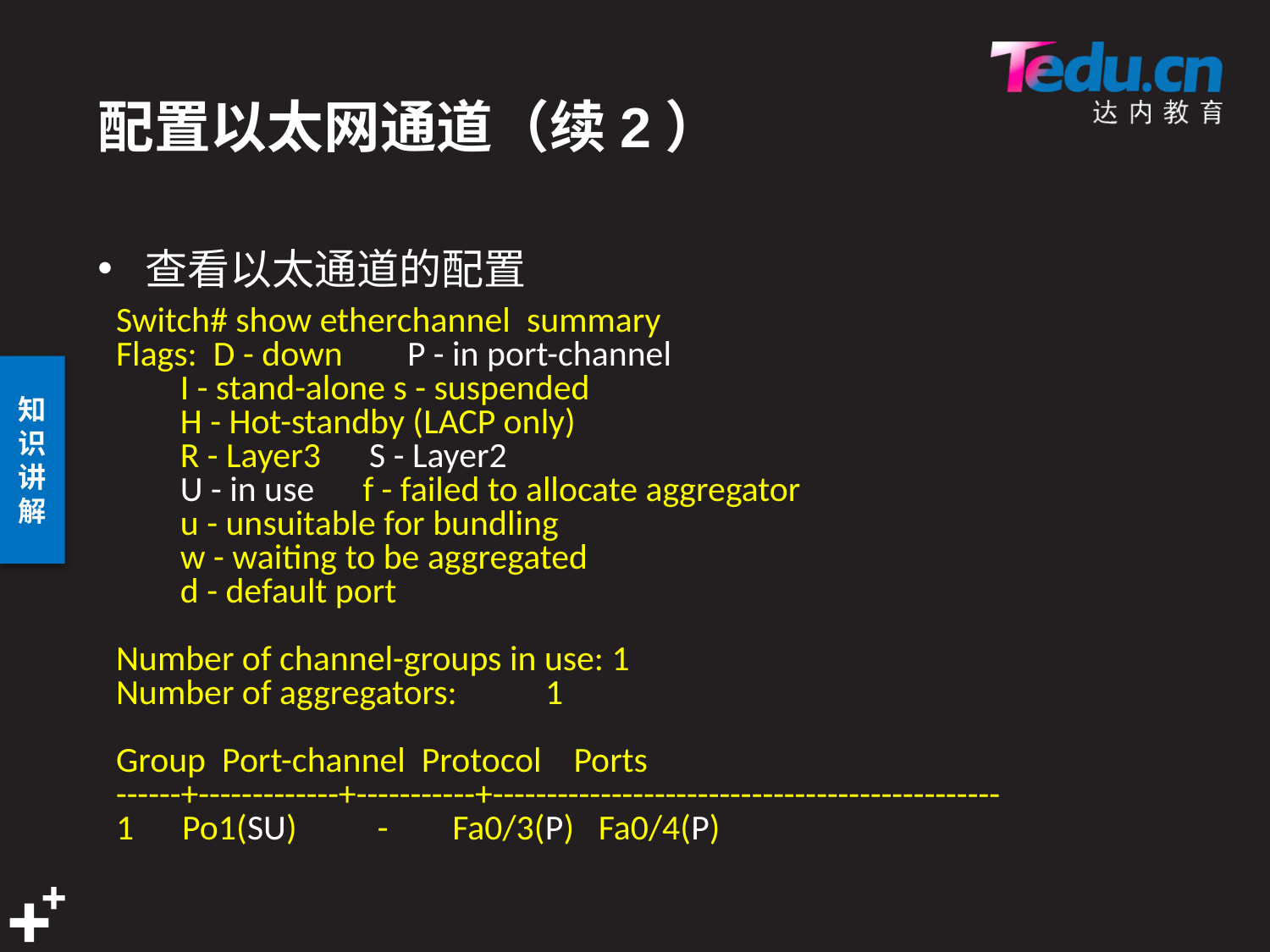

# 配置以太网通道（续2）
查看以太通道的配置

Switch# show etherchannel  summary
Flags:  D - down        P - in port-channel
        I - stand-alone s - suspended
        H - Hot-standby (LACP only)
        R - Layer3      S - Layer2
        U - in use      f - failed to allocate aggregator
        u - unsuitable for bundling
        w - waiting to be aggregated
        d - default port

Number of channel-groups in use: 1
Number of aggregators:           1

Group  Port-channel  Protocol    Ports
------+-------------+-----------+-----------------------------------------------
1      Po1(SU)          -        Fa0/3(P)   Fa0/4(P)